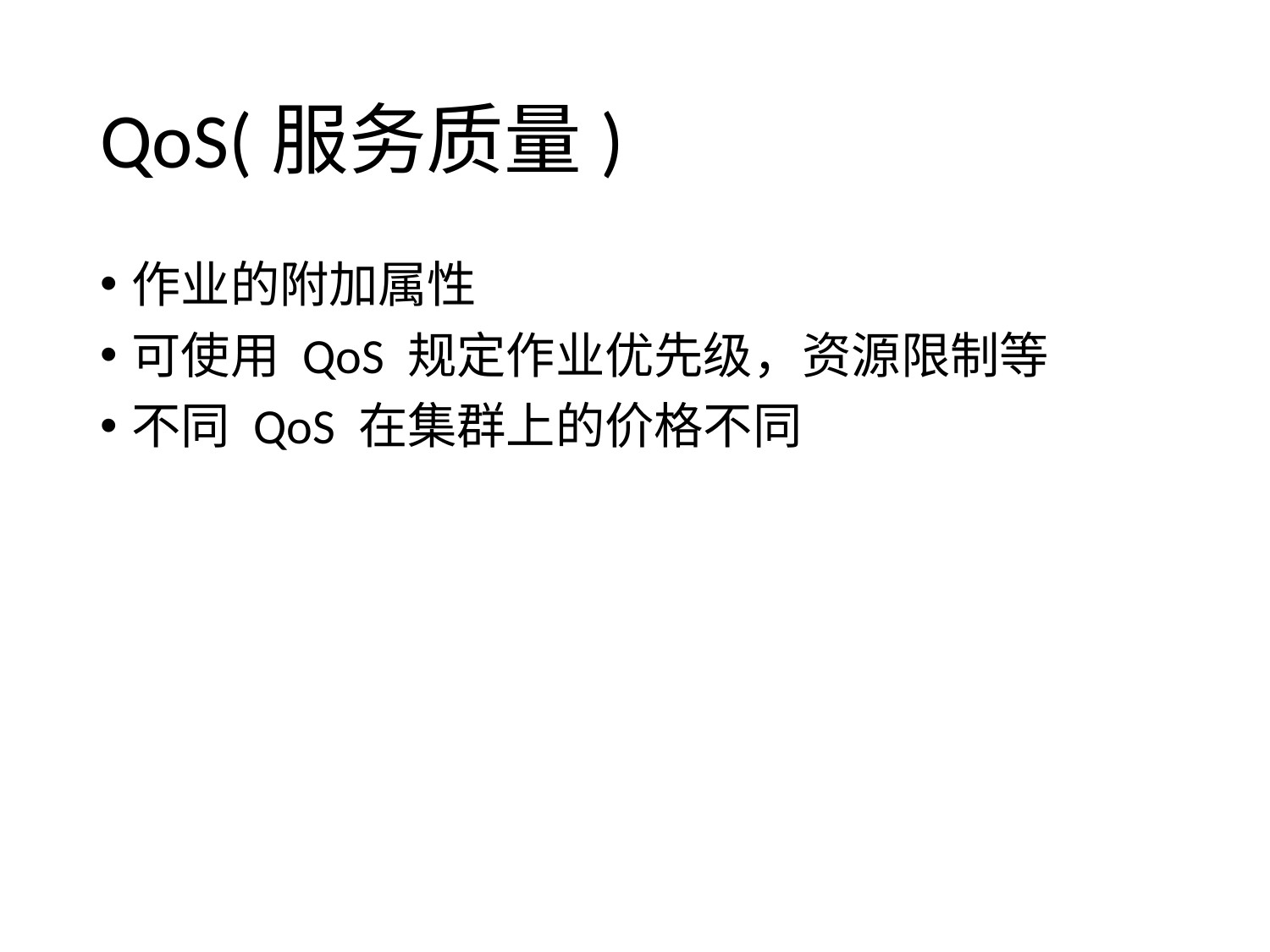

# QoS(服务质量)
作业的附加属性
可使用 QoS 规定作业优先级，资源限制等
不同 QoS 在集群上的价格不同